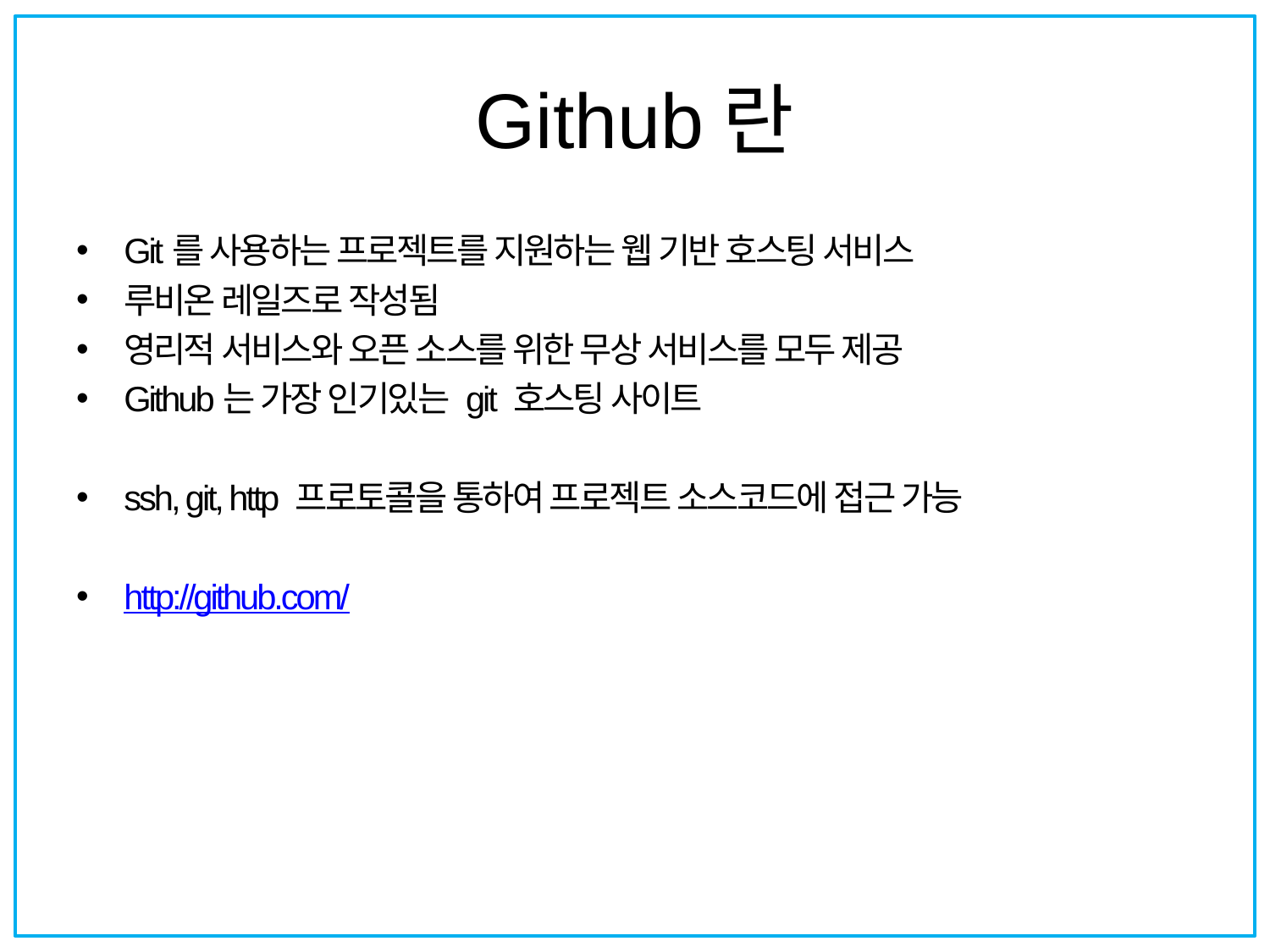

# Github란
Git를 사용하는 프로젝트를 지원하는 웹 기반 호스팅 서비스
루비온 레일즈로 작성됨
영리적 서비스와 오픈 소스를 위한 무상 서비스를 모두 제공
Github는 가장 인기있는 git 호스팅 사이트

ssh, git, http 프로토콜을 통하여 프로젝트 소스코드에 접근 가능

http://github.com/